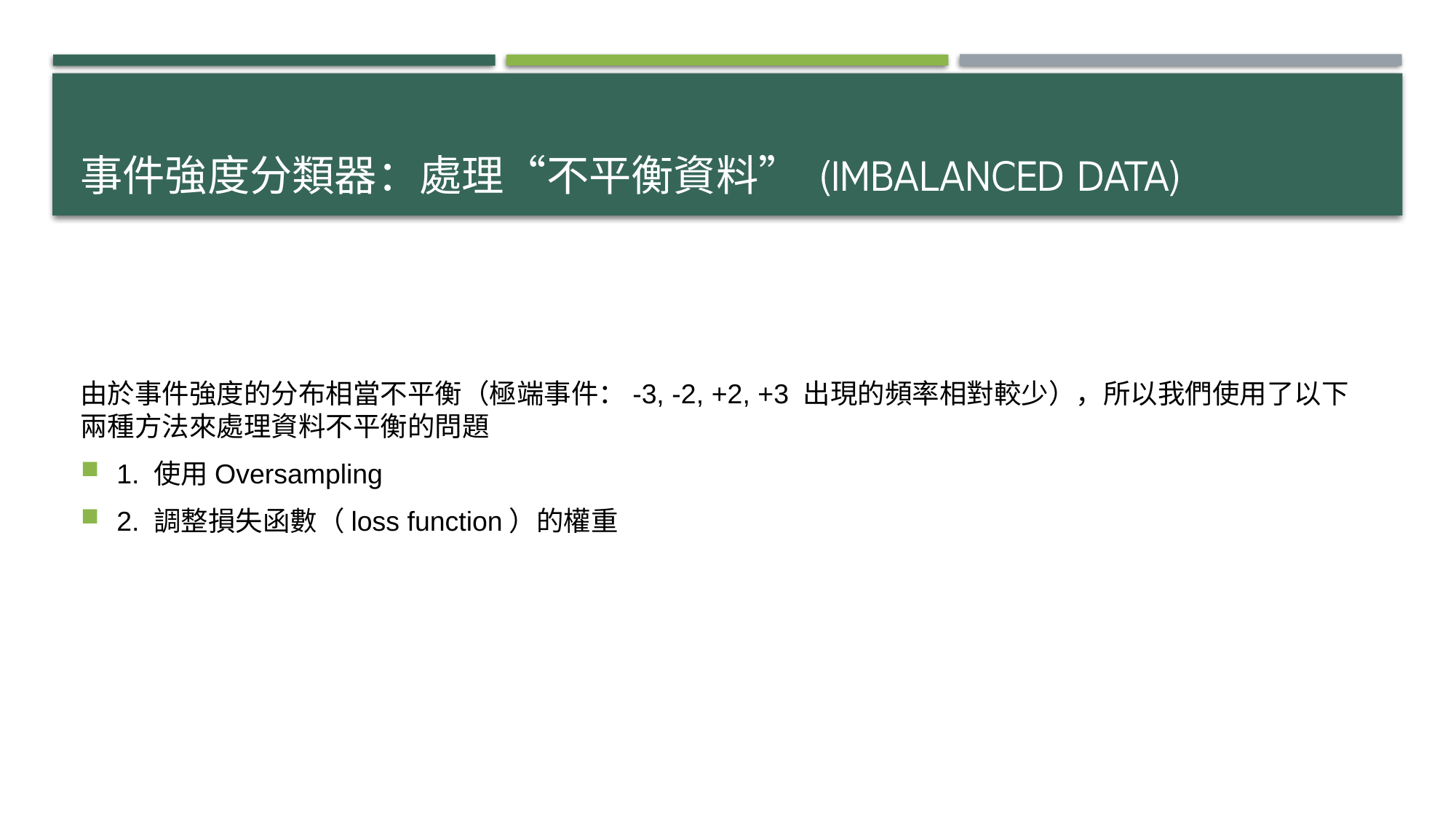

# 事件強度分類器：處理“不平衡資料” (Imbalanced Data)
由於事件強度的分布相當不平衡（極端事件：-3, -2, +2, +3 出現的頻率相對較少），所以我們使用了以下兩種方法來處理資料不平衡的問題
1. 使用Oversampling
2. 調整損失函數（loss function）的權重